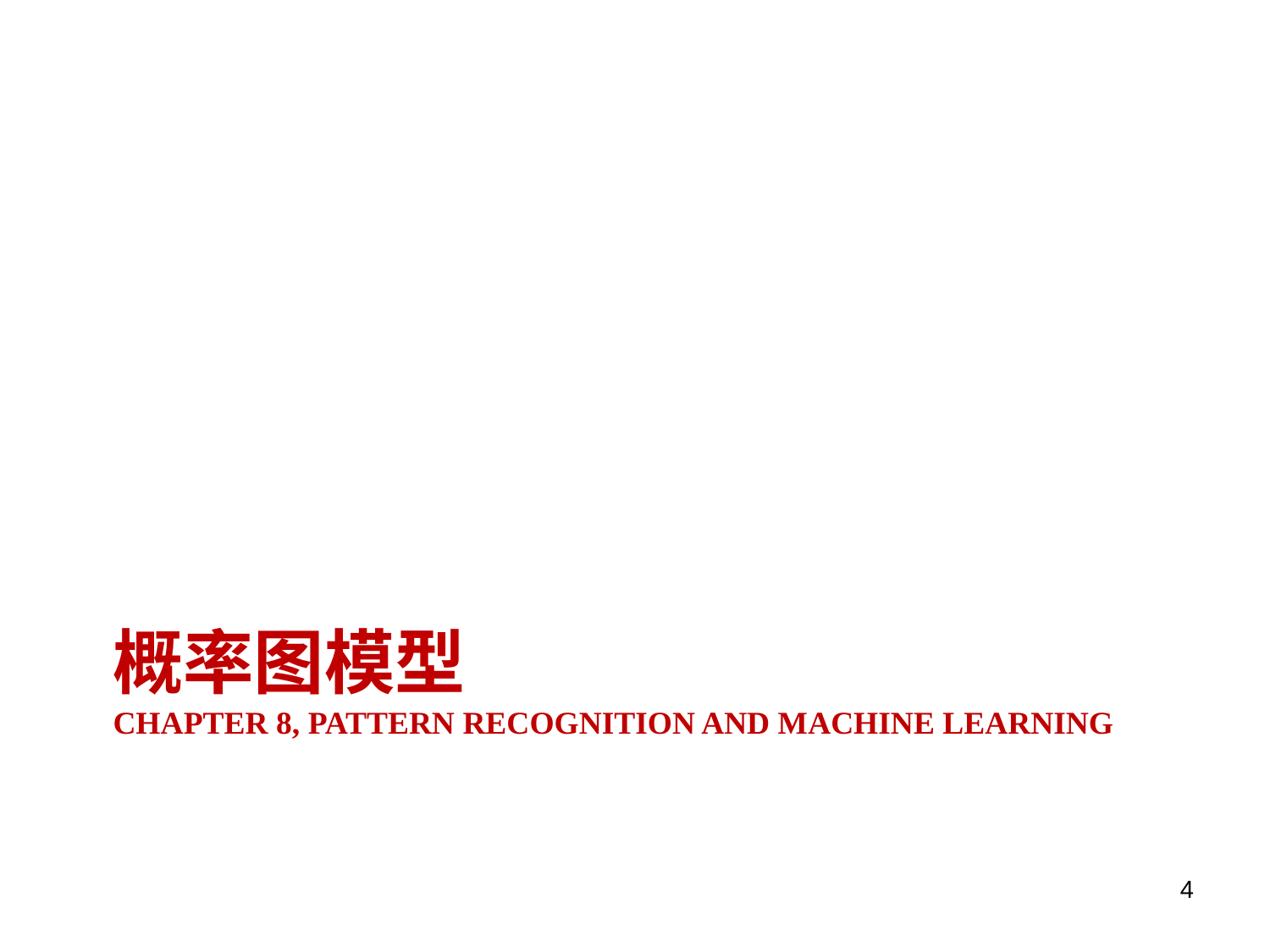

# 概率图模型 Chapter 8, Pattern Recognition and machine learning
4